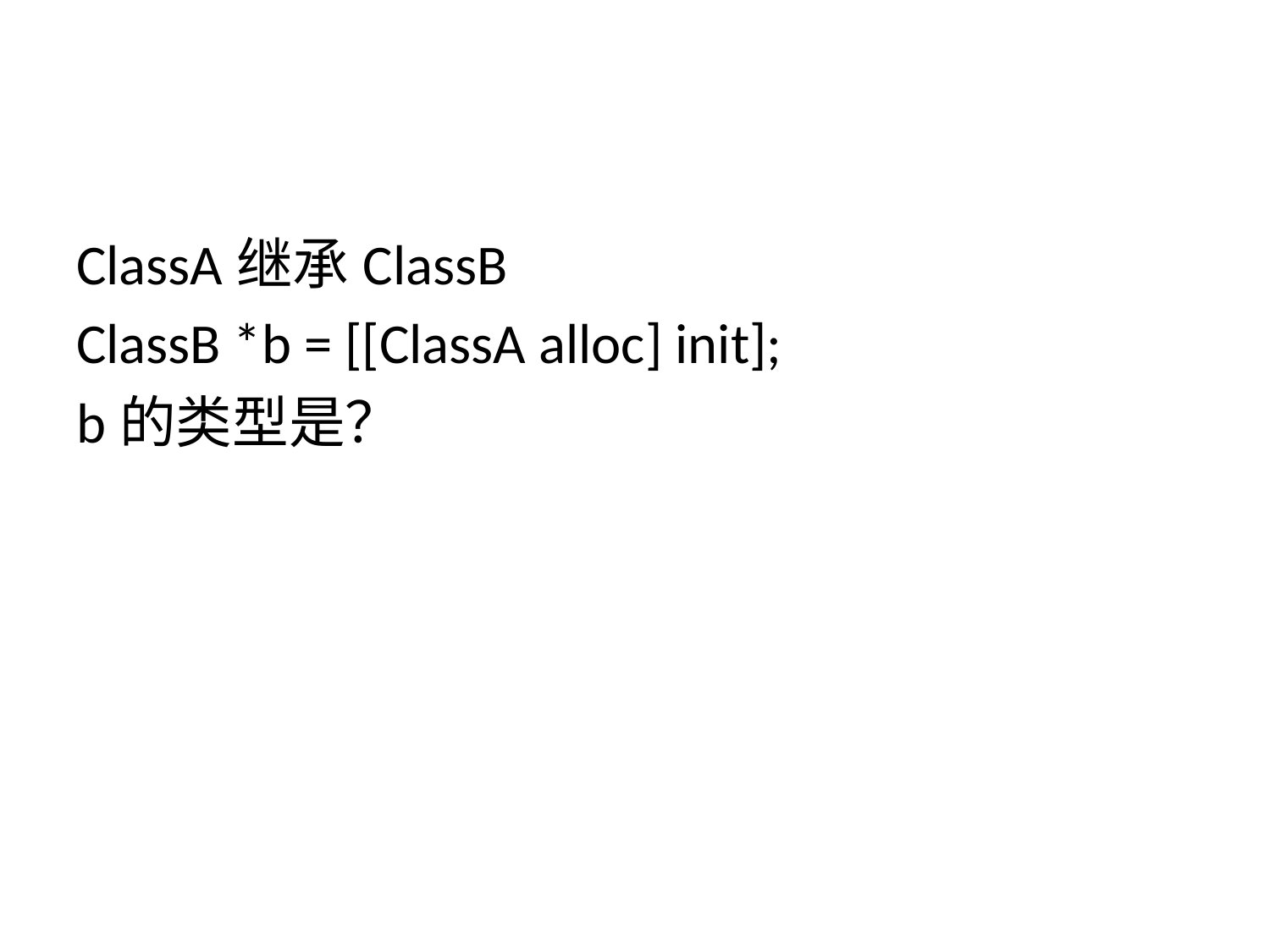

ClassA继承ClassB
ClassB *b = [[ClassA alloc] init];
b的类型是？